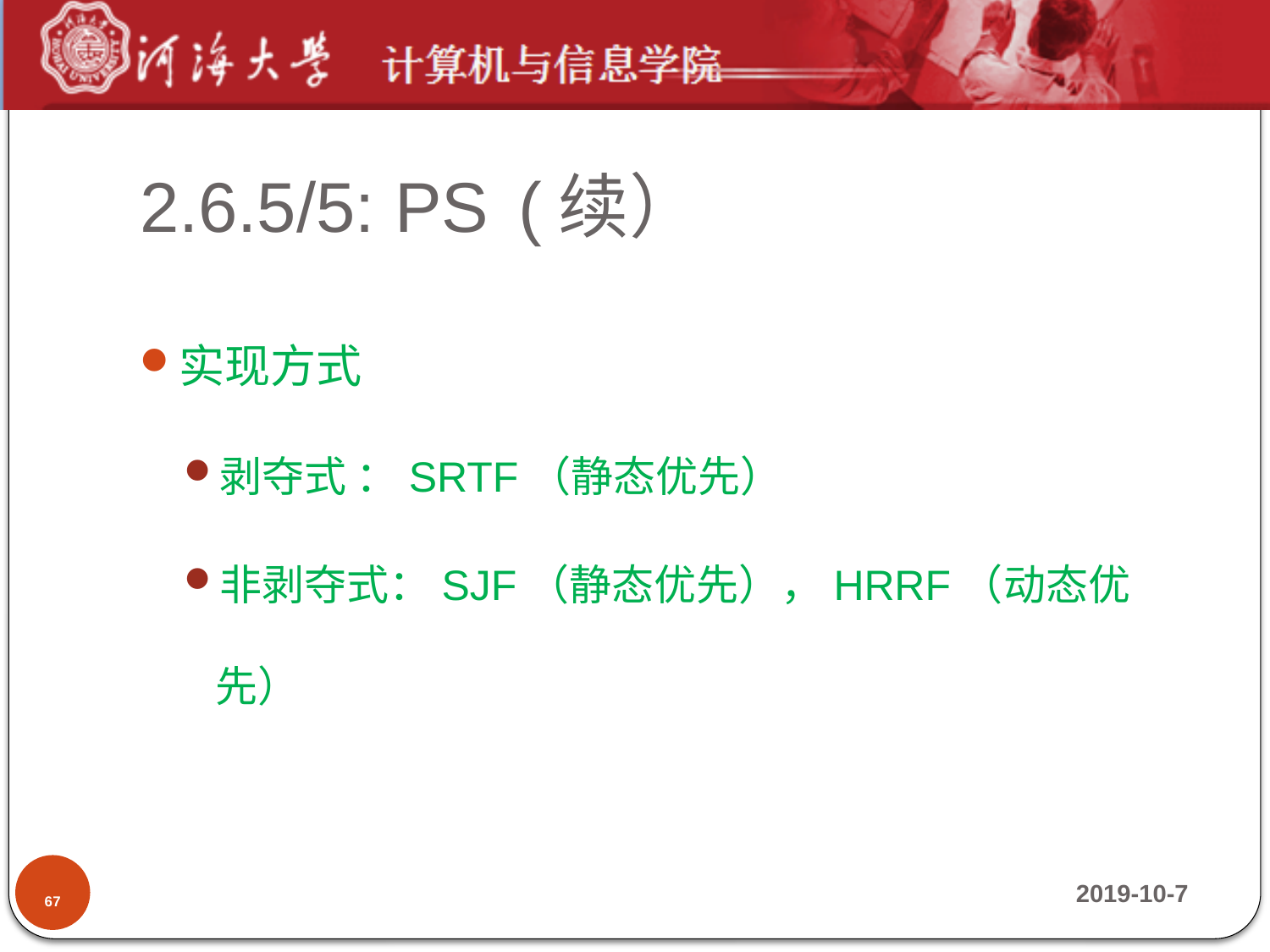

# 2.6.5/5: PS (续）
实现方式
剥夺式 ：SRTF（静态优先）
非剥夺式：SJF（静态优先），HRRF（动态优先）
67
2019-10-7